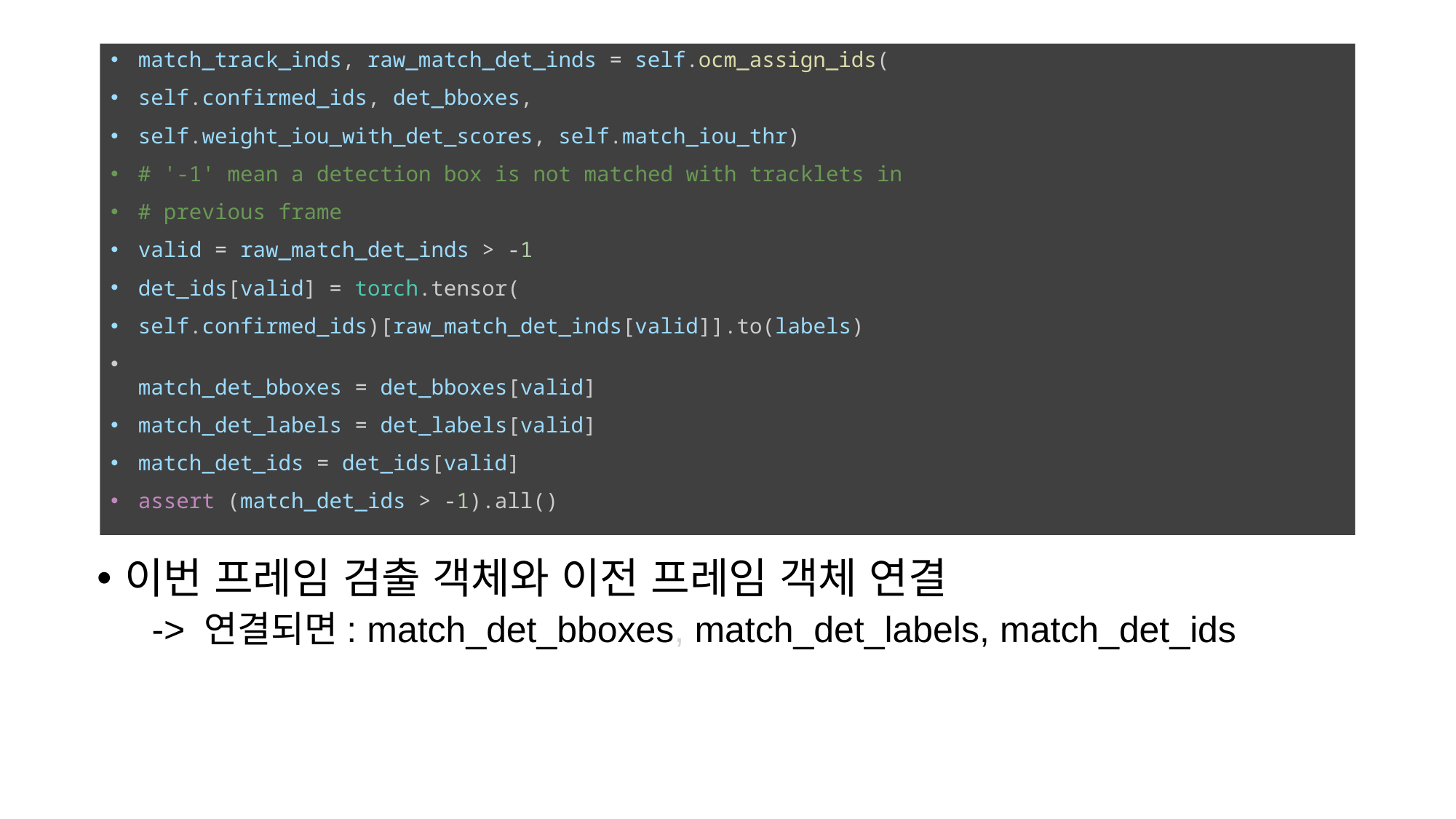

#
match_track_inds, raw_match_det_inds = self.ocm_assign_ids(
self.confirmed_ids, det_bboxes,
self.weight_iou_with_det_scores, self.match_iou_thr)
# '-1' mean a detection box is not matched with tracklets in
# previous frame
valid = raw_match_det_inds > -1
det_ids[valid] = torch.tensor(
self.confirmed_ids)[raw_match_det_inds[valid]].to(labels)
match_det_bboxes = det_bboxes[valid]
match_det_labels = det_labels[valid]
match_det_ids = det_ids[valid]
assert (match_det_ids > -1).all()

이번 프레임 검출 객체와 이전 프레임 객체 연결
-> 연결되면: match_det_bboxes, match_det_labels, match_det_ids